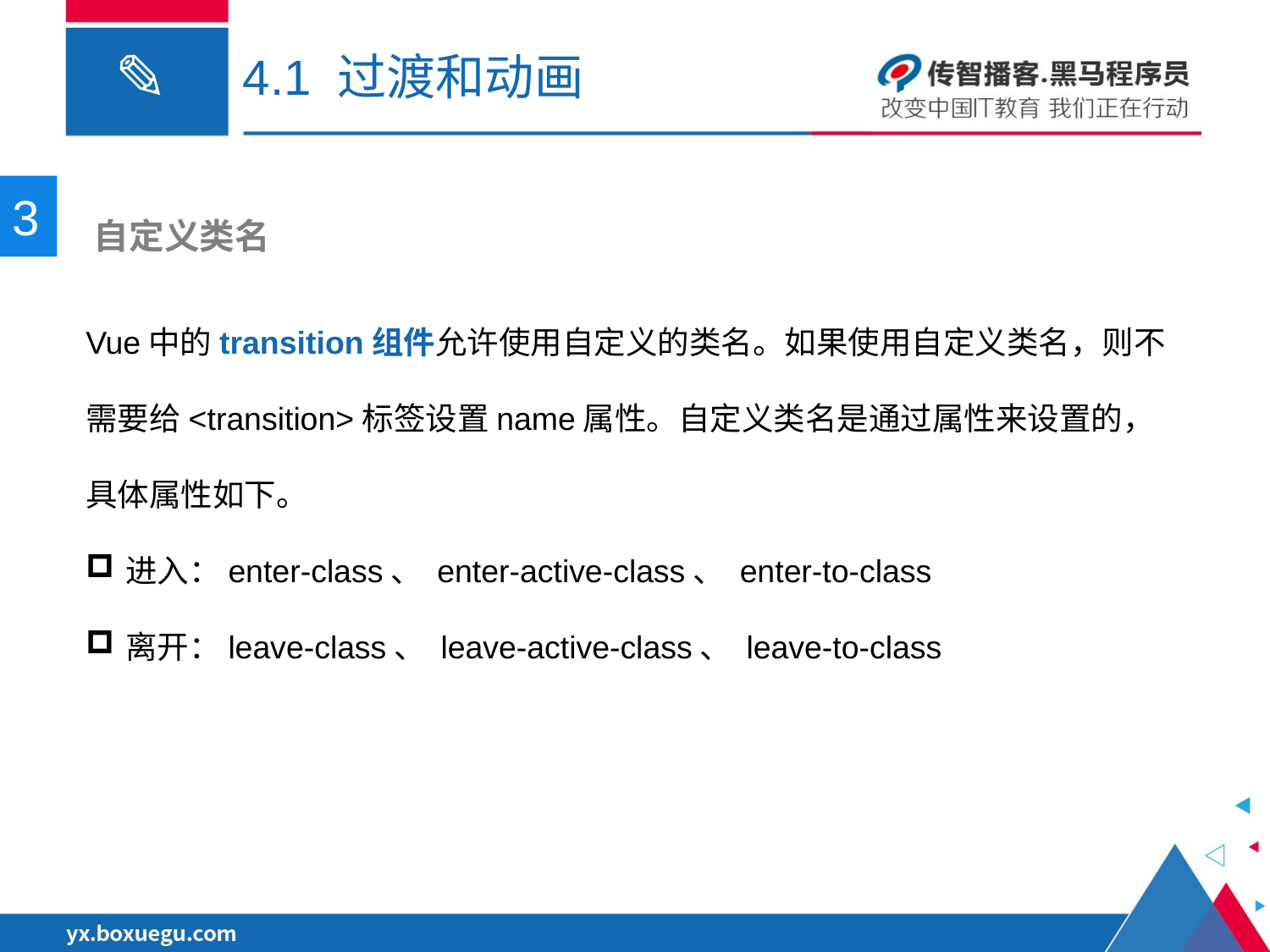

# 4.1 过渡和动画

3
  自定义类名
Vue中的transition组件允许使用自定义的类名。如果使用自定义类名，则不需要给<transition>标签设置name属性。自定义类名是通过属性来设置的，具体属性如下。
进入：enter-class、 enter-active-class、 enter-to-class
离开：leave-class、 leave-active-class、 leave-to-class